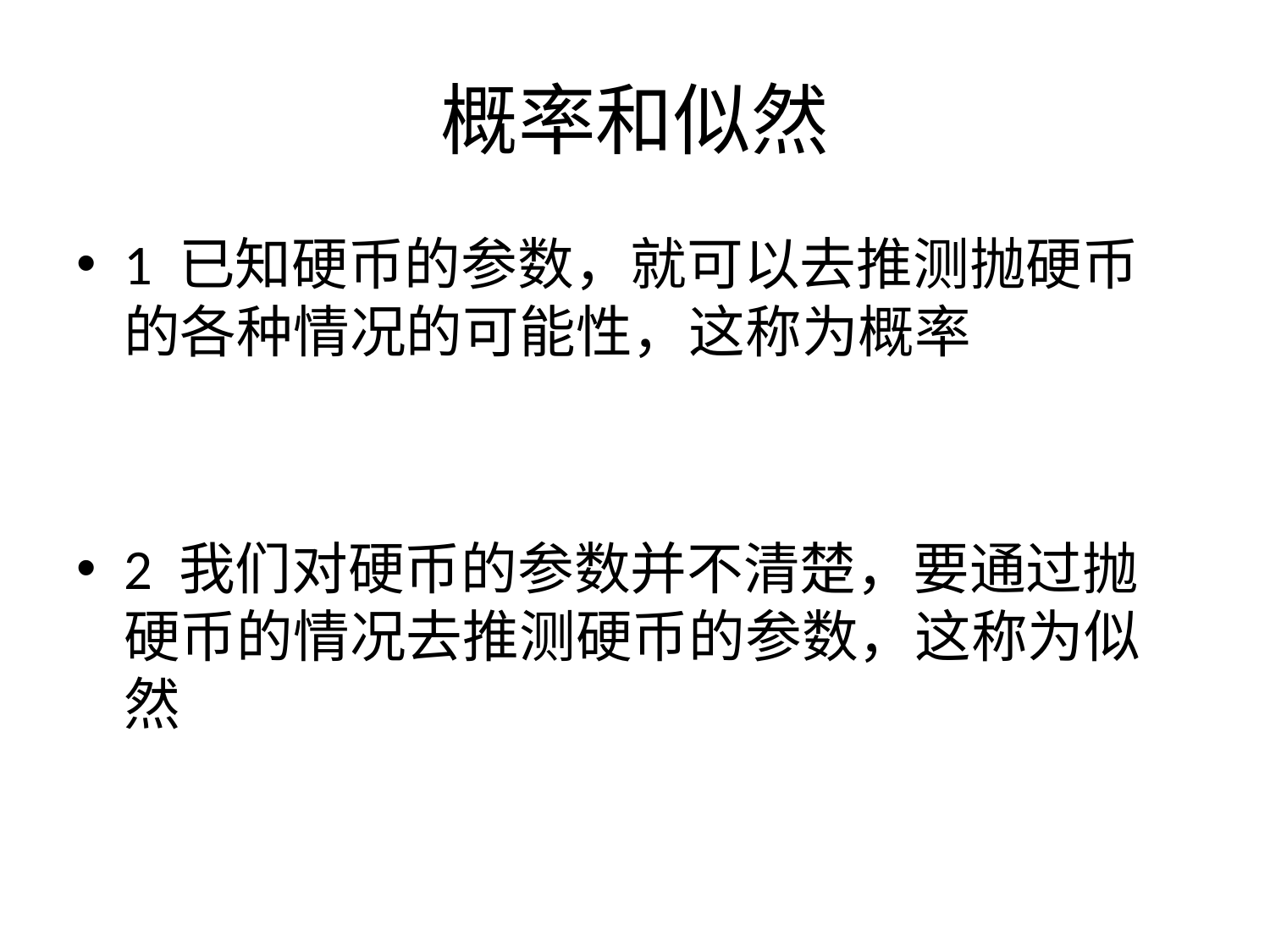

# 概率和似然
1 已知硬币的参数，就可以去推测抛硬币的各种情况的可能性，这称为概率

2 我们对硬币的参数并不清楚，要通过抛硬币的情况去推测硬币的参数，这称为似然